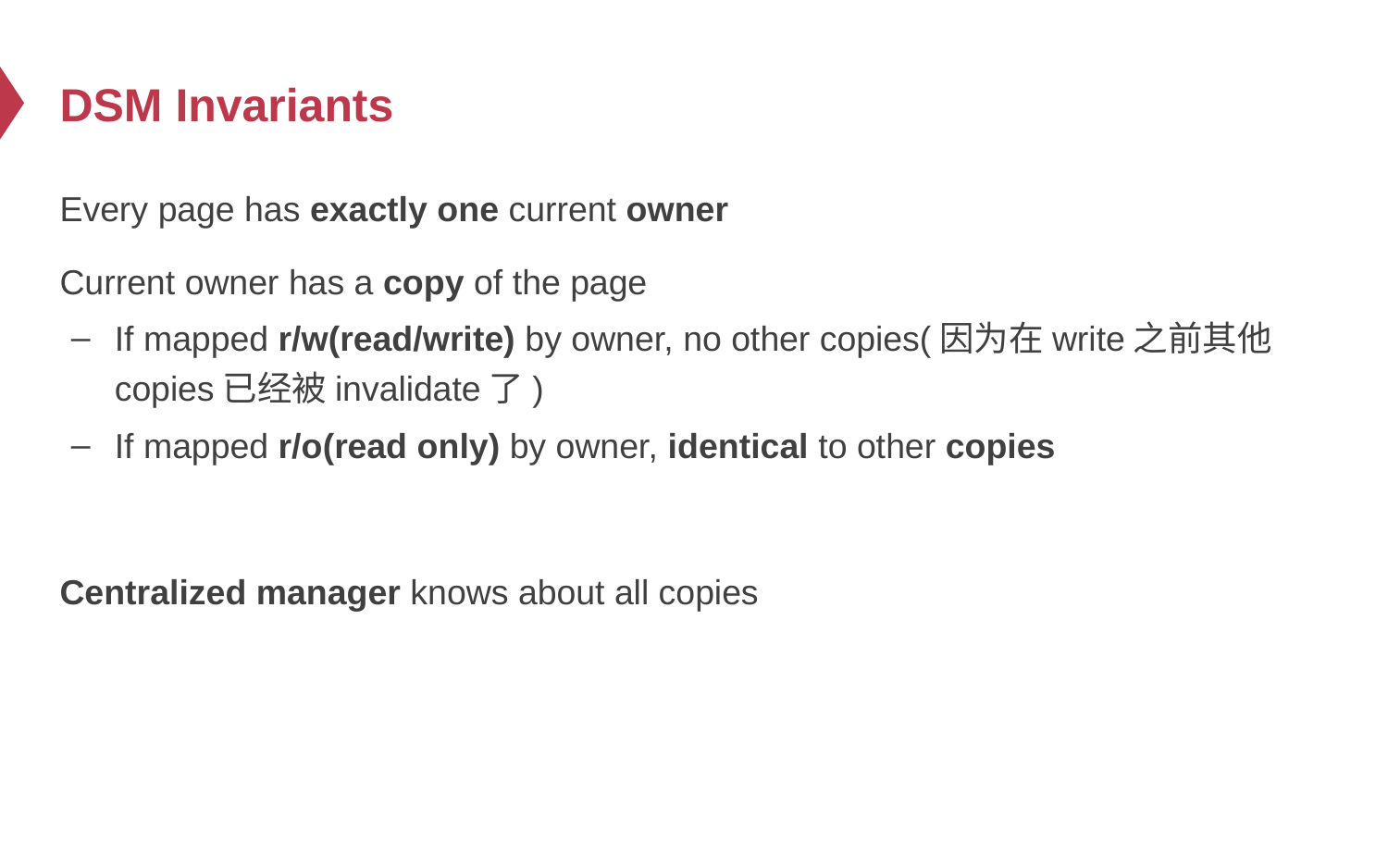

# DSM Invariants
Every page has exactly one current owner
Current owner has a copy of the page
If mapped r/w(read/write) by owner, no other copies(因为在write之前其他copies已经被invalidate了)
If mapped r/o(read only) by owner, identical to other copies

Centralized manager knows about all copies

68